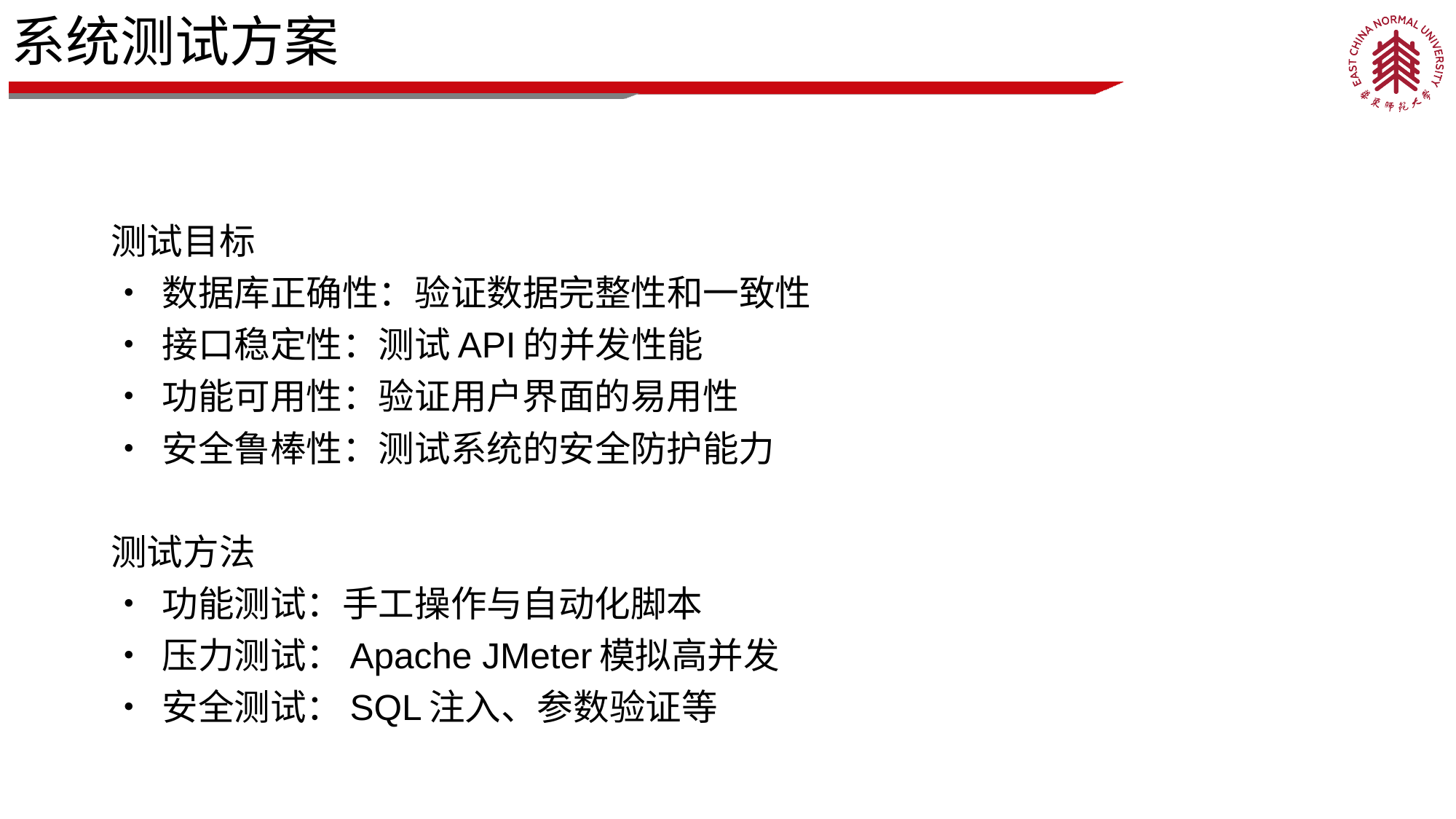

# 系统测试方案
测试目标
• 数据库正确性：验证数据完整性和一致性
• 接口稳定性：测试API的并发性能
• 功能可用性：验证用户界面的易用性
• 安全鲁棒性：测试系统的安全防护能力

测试方法
• 功能测试：手工操作与自动化脚本
• 压力测试：Apache JMeter模拟高并发
• 安全测试：SQL注入、参数验证等